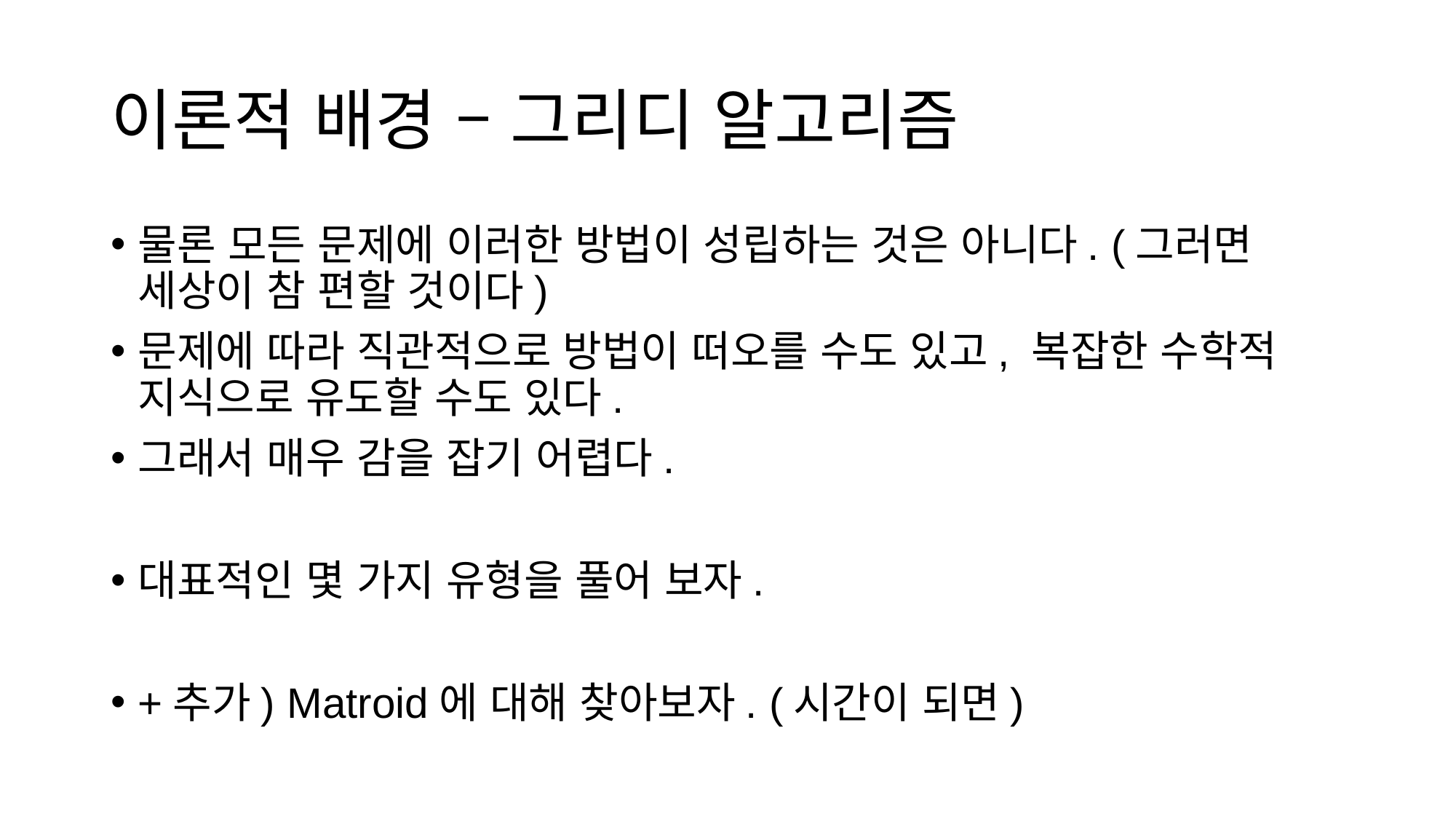

# 이론적 배경 – 그리디 알고리즘
물론 모든 문제에 이러한 방법이 성립하는 것은 아니다. (그러면 세상이 참 편할 것이다)
문제에 따라 직관적으로 방법이 떠오를 수도 있고, 복잡한 수학적 지식으로 유도할 수도 있다.
그래서 매우 감을 잡기 어렵다.

대표적인 몇 가지 유형을 풀어 보자.

+추가) Matroid에 대해 찾아보자. (시간이 되면)